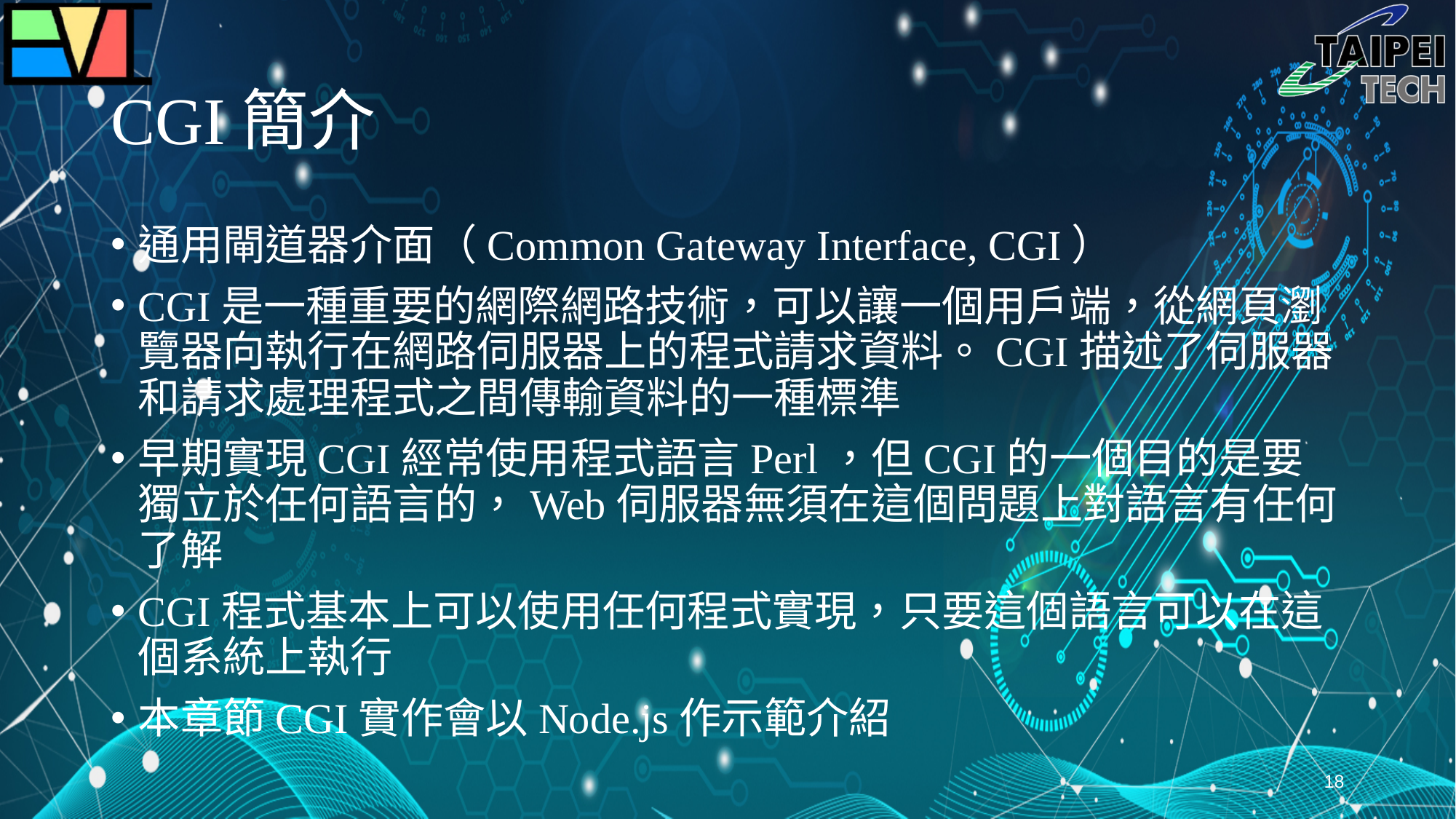

# CGI簡介
通用閘道器介面（Common Gateway Interface, CGI）
CGI是一種重要的網際網路技術，可以讓一個用戶端，從網頁瀏覽器向執行在網路伺服器上的程式請求資料。CGI描述了伺服器和請求處理程式之間傳輸資料的一種標準
早期實現CGI經常使用程式語言Perl，但CGI的一個目的是要獨立於任何語言的，Web伺服器無須在這個問題上對語言有任何了解
CGI程式基本上可以使用任何程式實現，只要這個語言可以在這個系統上執行
本章節CGI實作會以Node.js作示範介紹
18